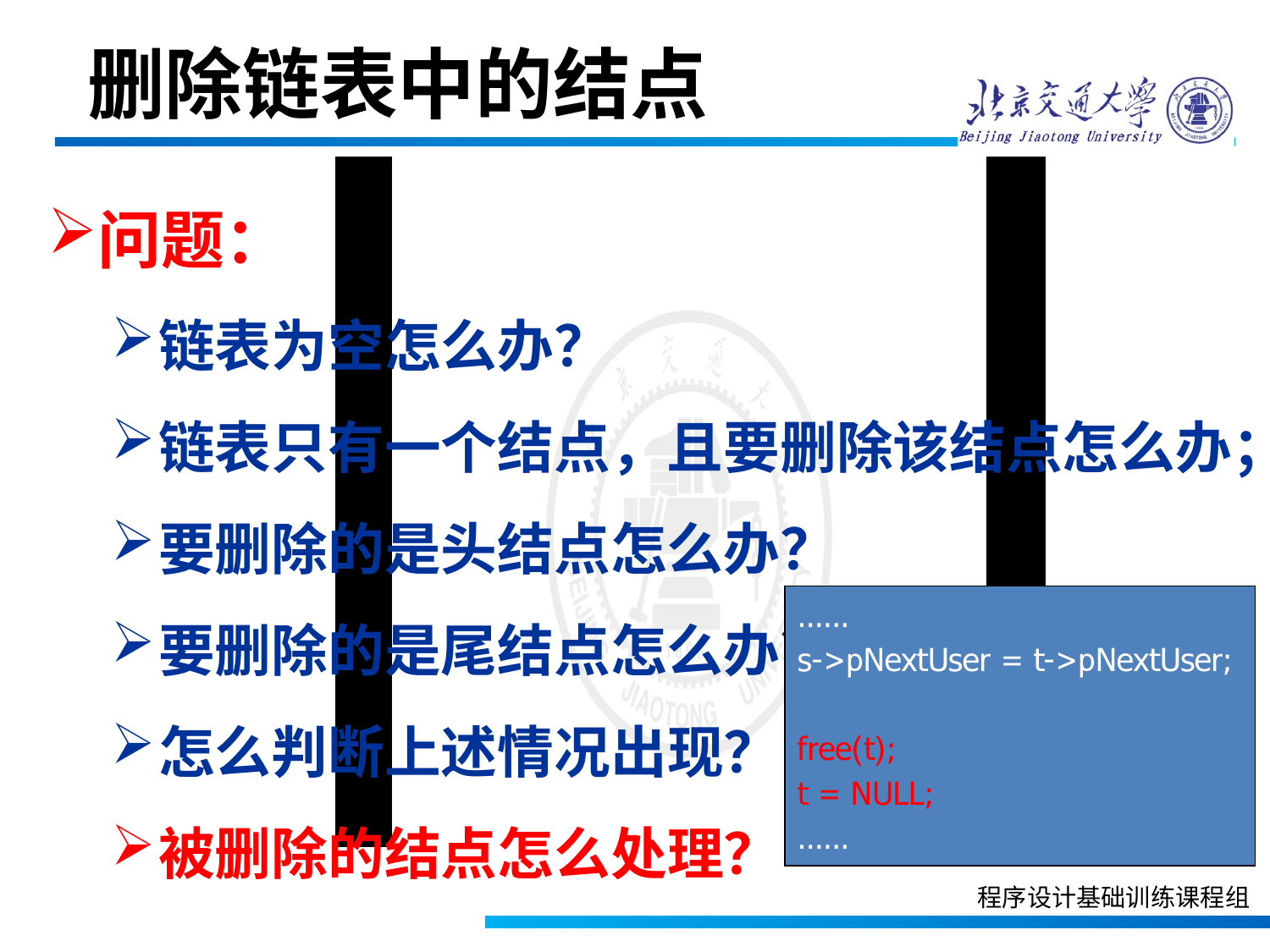

删除链表中的结点
问题：
链表为空怎么办？
链表只有一个结点，且要删除该结点怎么办；
要删除的是头结点怎么办？
要删除的是尾结点怎么办？
怎么判断上述情况出现？
被删除的结点怎么处理？
……
s->pNextUser = t->pNextUser;

free(t);
t = NULL;
……
程序设计基础训练课程组